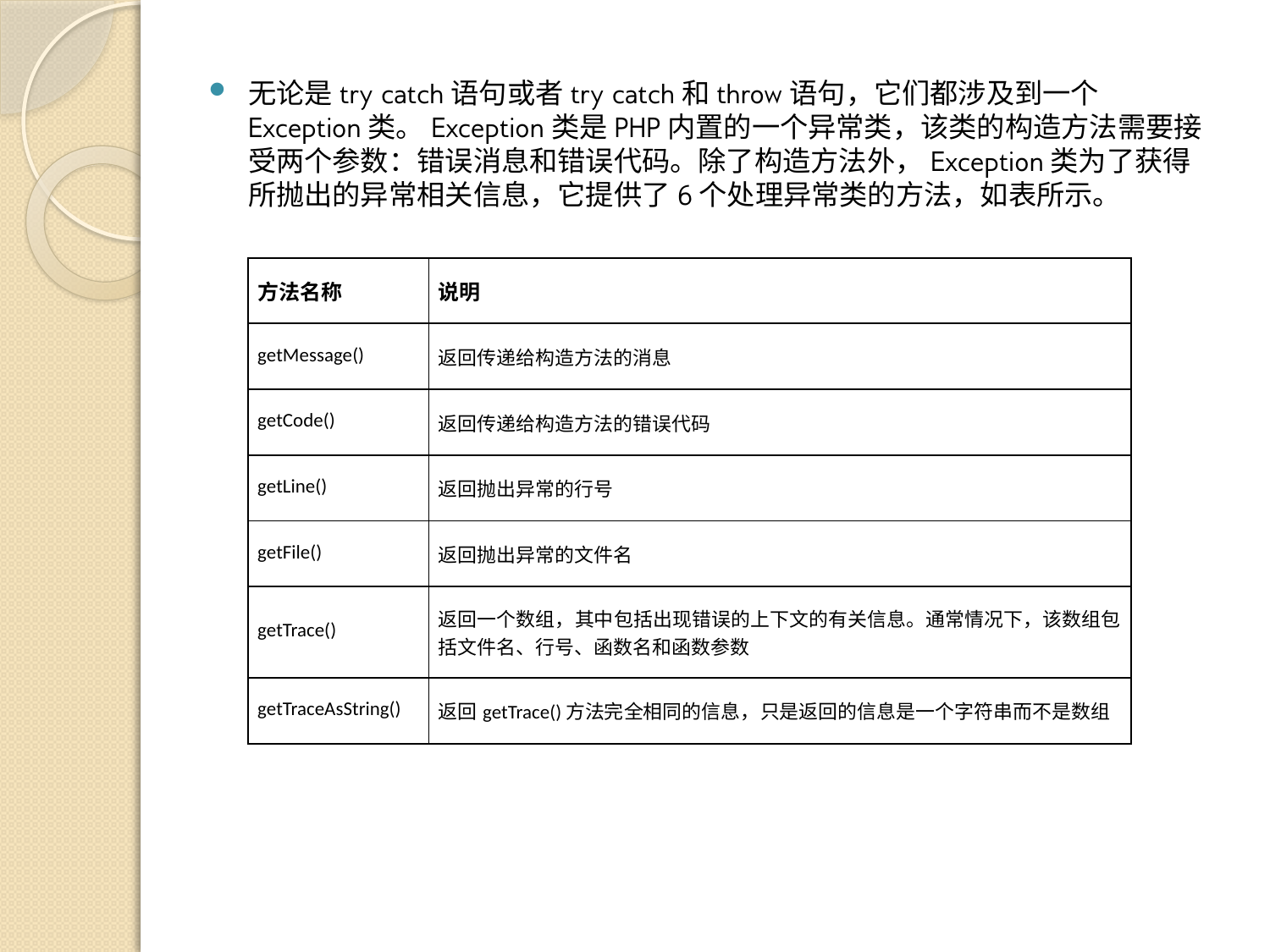

无论是try catch语句或者try catch和throw语句，它们都涉及到一个Exception类。Exception类是PHP内置的一个异常类，该类的构造方法需要接受两个参数：错误消息和错误代码。除了构造方法外，Exception类为了获得所抛出的异常相关信息，它提供了6个处理异常类的方法，如表所示。
| 方法名称 | 说明 |
| --- | --- |
| getMessage() | 返回传递给构造方法的消息 |
| getCode() | 返回传递给构造方法的错误代码 |
| getLine() | 返回抛出异常的行号 |
| getFile() | 返回抛出异常的文件名 |
| getTrace() | 返回一个数组，其中包括出现错误的上下文的有关信息。通常情况下，该数组包括文件名、行号、函数名和函数参数 |
| getTraceAsString() | 返回getTrace()方法完全相同的信息，只是返回的信息是一个字符串而不是数组 |